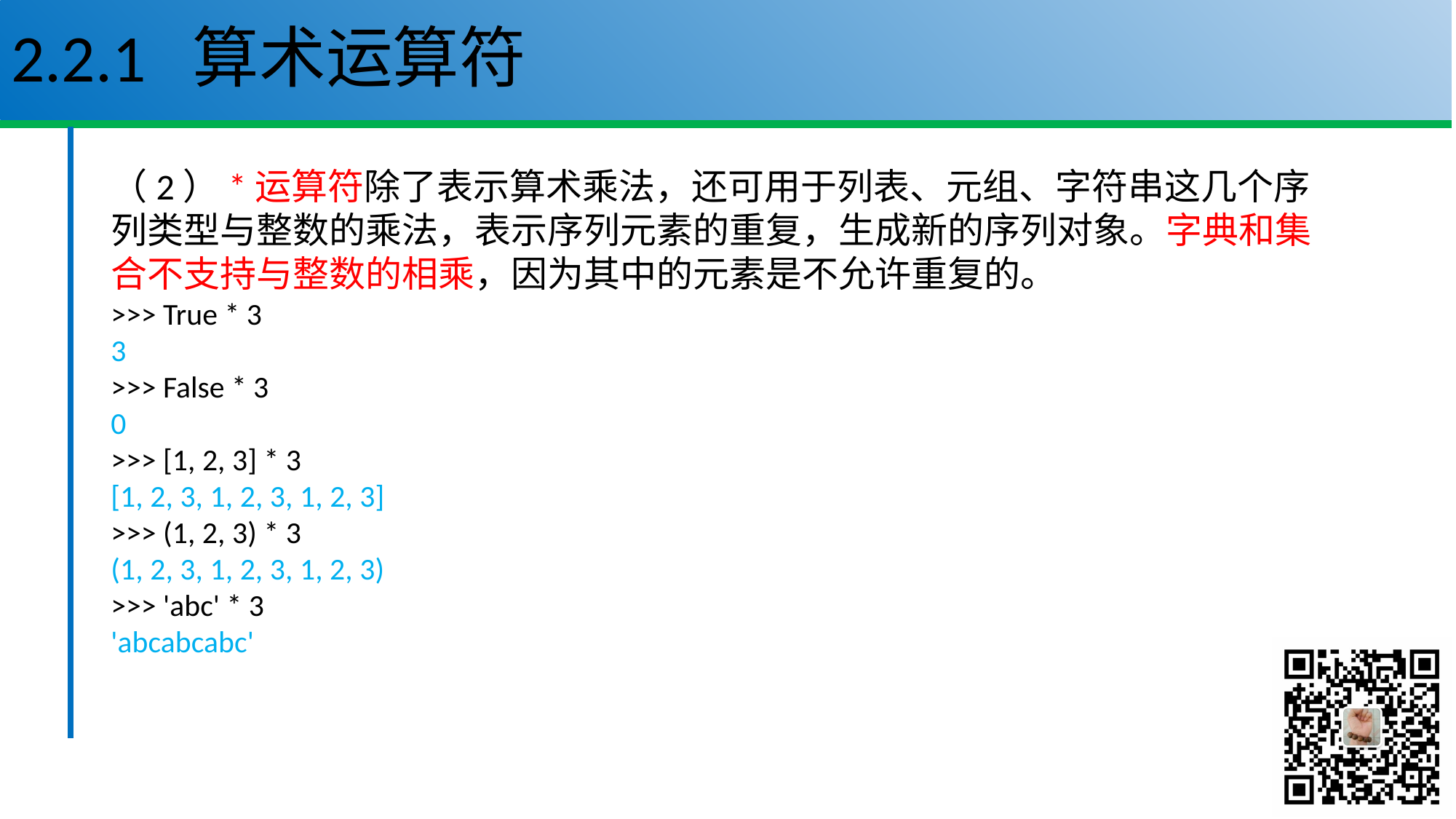

# 2.2.1  算术运算符
（2）*运算符除了表示算术乘法，还可用于列表、元组、字符串这几个序列类型与整数的乘法，表示序列元素的重复，生成新的序列对象。字典和集合不支持与整数的相乘，因为其中的元素是不允许重复的。
>>> True * 3
3
>>> False * 3
0
>>> [1, 2, 3] * 3
[1, 2, 3, 1, 2, 3, 1, 2, 3]
>>> (1, 2, 3) * 3
(1, 2, 3, 1, 2, 3, 1, 2, 3)
>>> 'abc' * 3
'abcabcabc'
26